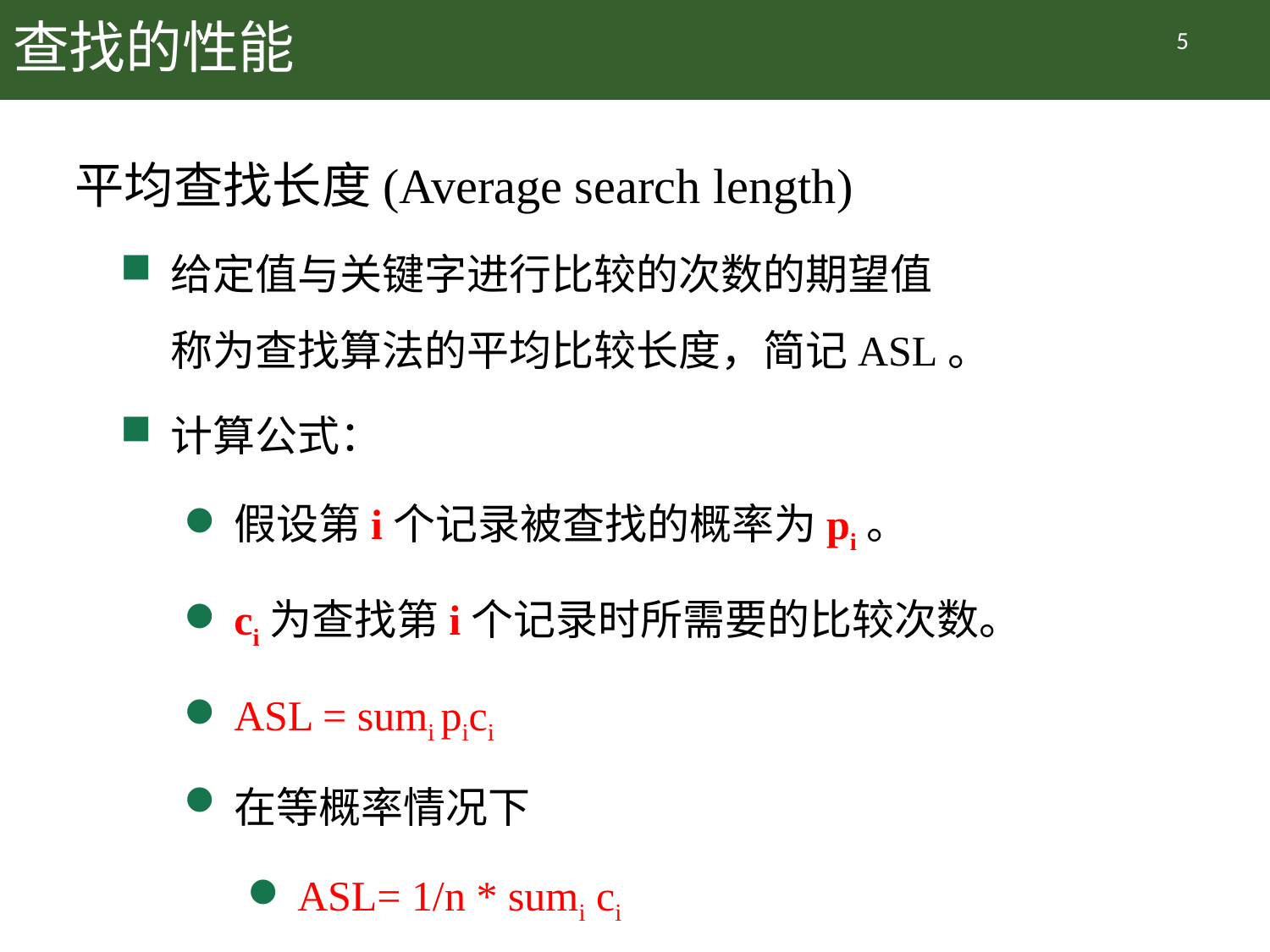

# 查找的性能
5
平均查找长度(Average search length)
给定值与关键字进行比较的次数的期望值
称为查找算法的平均比较长度，简记ASL。
计算公式：
假设第i个记录被查找的概率为pi。
ci为查找第i个记录时所需要的比较次数。
ASL = sumi pici
在等概率情况下
ASL= 1/n * sumi ci